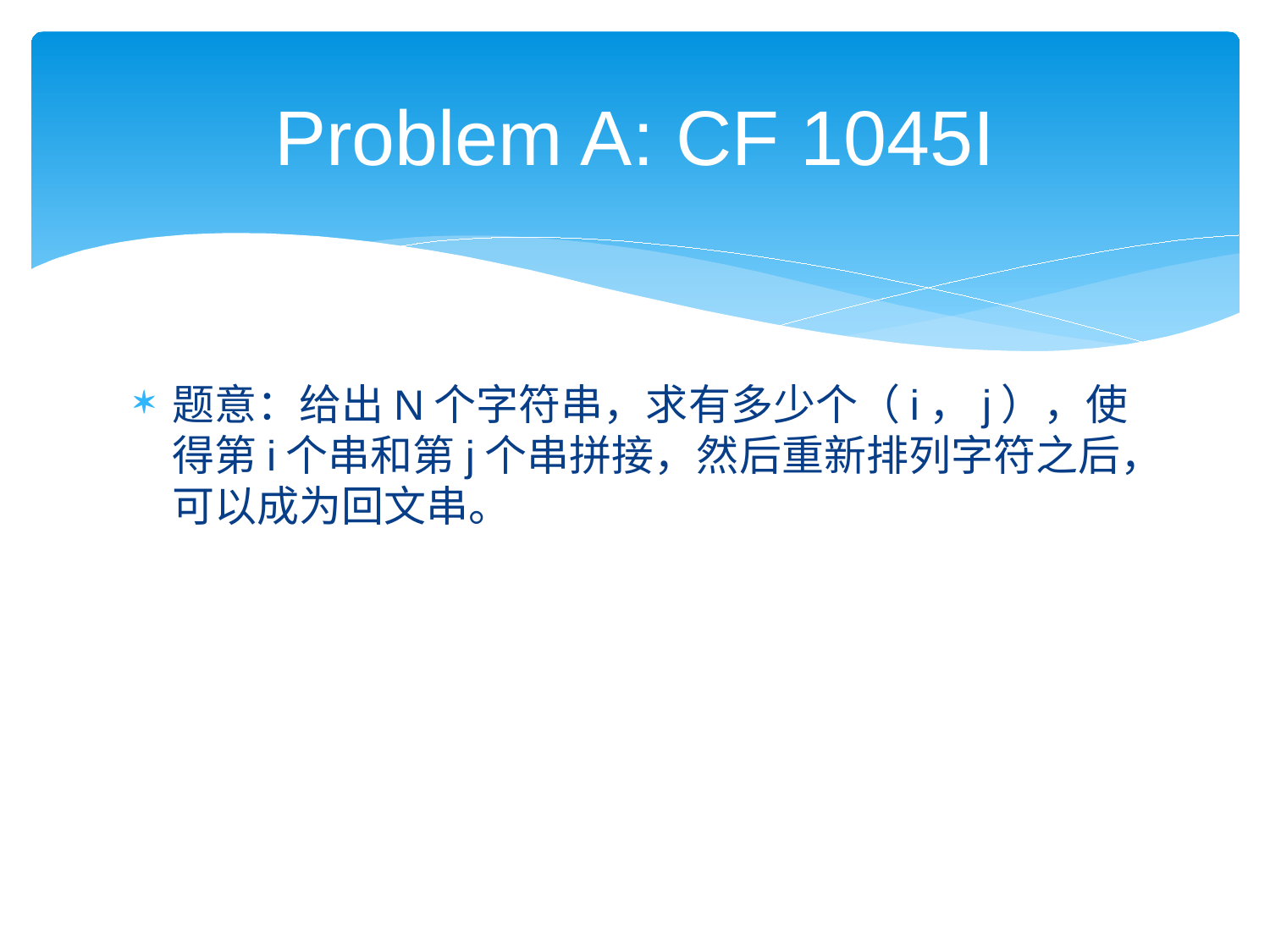

# Problem A: CF 1045I
题意：给出N个字符串，求有多少个（i，j），使得第i个串和第j个串拼接，然后重新排列字符之后，可以成为回文串。